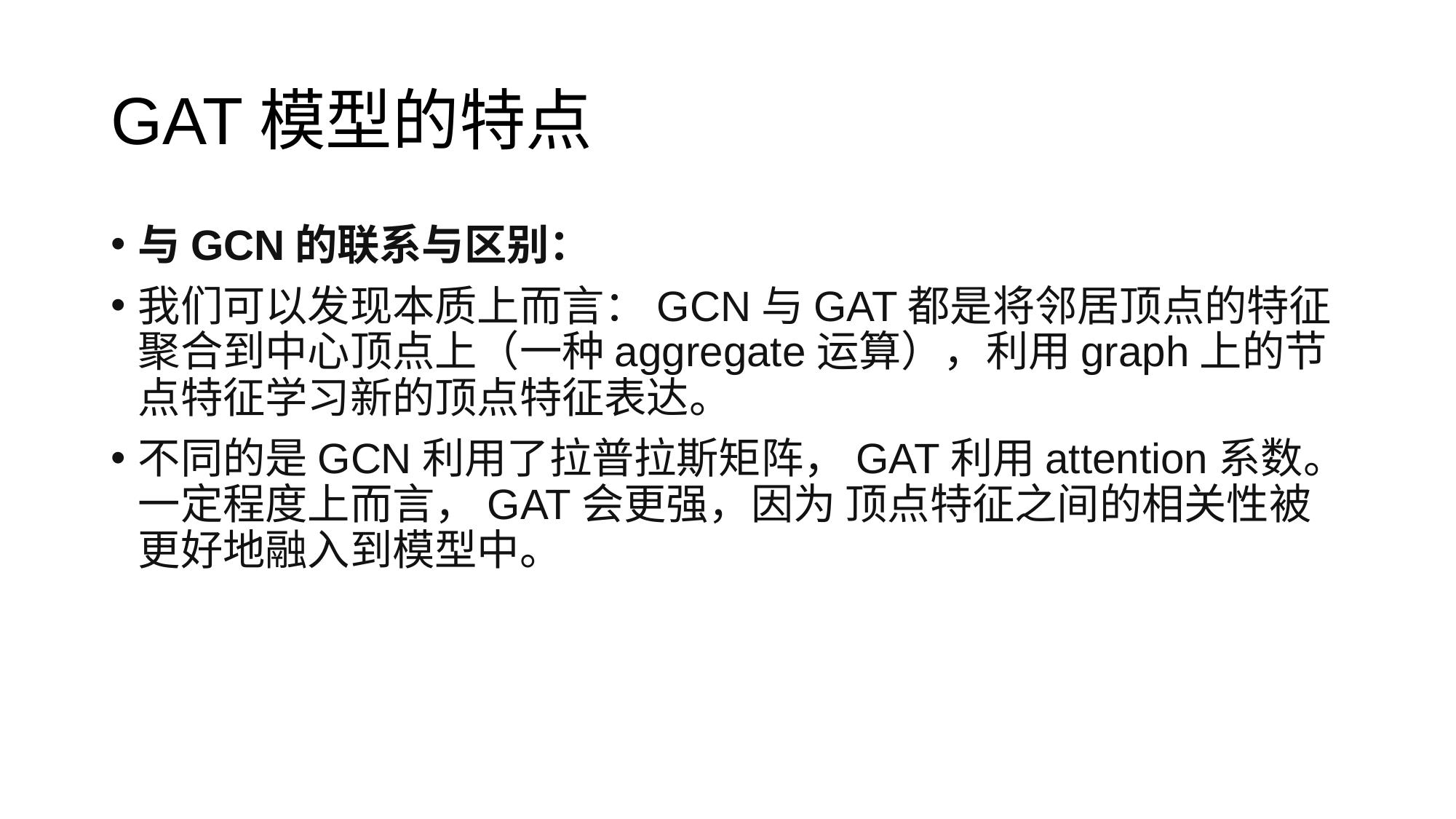

# GAT模型的特点
与GCN的联系与区别：
我们可以发现本质上而言：GCN与GAT都是将邻居顶点的特征聚合到中心顶点上（一种aggregate运算），利用graph上的节点特征学习新的顶点特征表达。
不同的是GCN利用了拉普拉斯矩阵，GAT利用attention系数。一定程度上而言，GAT会更强，因为 顶点特征之间的相关性被更好地融入到模型中。